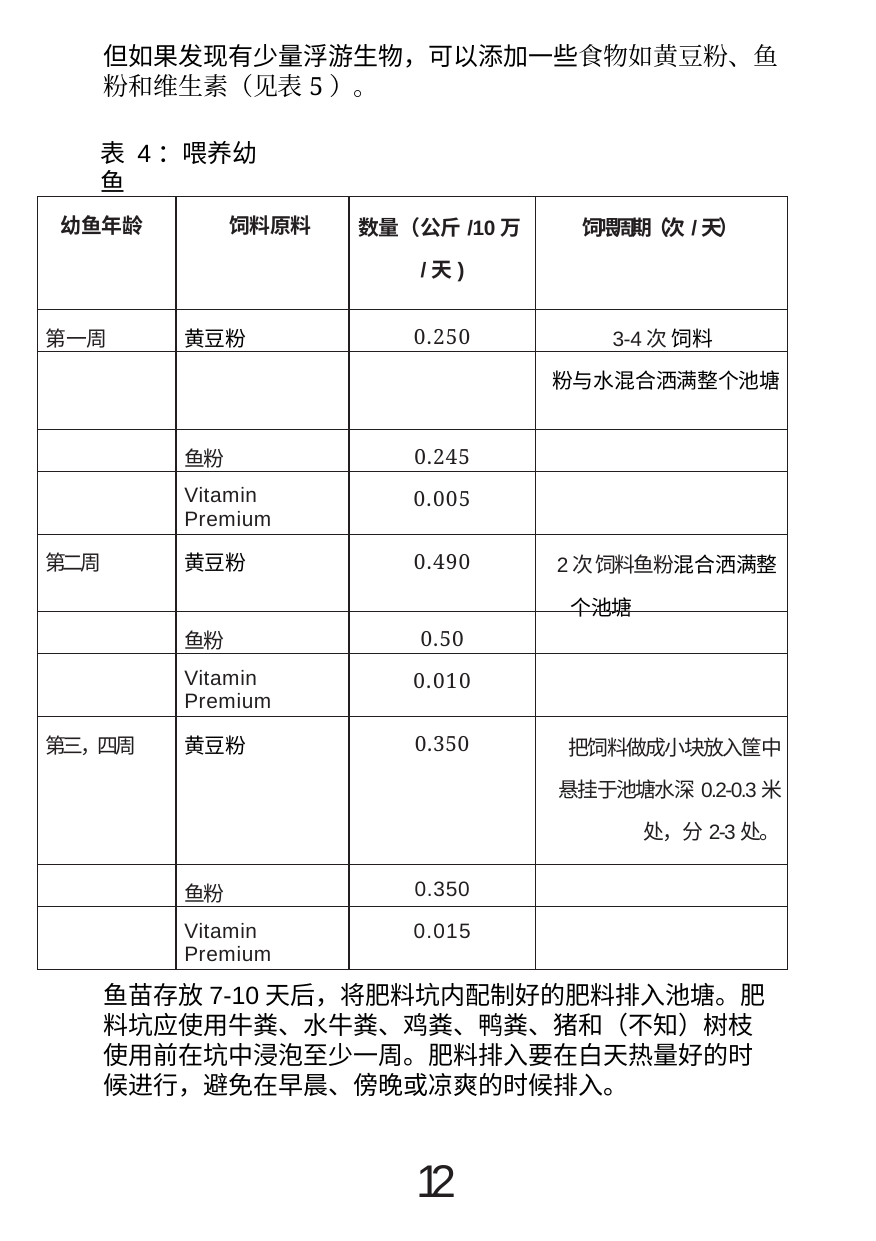

但如果发现有少量浮游生物，可以添加一些食物如黄豆粉、鱼粉和维生素（见表5）。
表 4：喂养幼鱼
| 幼鱼年龄 | 饲料原料 | 数量（公斤/10万/天) | 饲喂周期（次/天） |
| --- | --- | --- | --- |
| 第一周 | 黄豆粉 | 0.250 | 3-4次 饲料 |
|  |  |  | 粉与水混合洒满整个池塘 |
|  | 鱼粉 | 0.245 |  |
|  | Vitamin Premium | 0.005 |  |
| 第二周 | 黄豆粉 | 0.490 | 2次 饲料鱼粉混合洒满整个池塘 |
|  | 鱼粉 | 0.50 |  |
|  | Vitamin Premium | 0.010 |  |
| 第三，四 周 | 黄豆粉 | 0.350 | 把饲料做成小块放入筐中悬挂于池塘水深0.2-0.3米处，分2-3处。 |
|  | 鱼粉 | 0.350 |  |
|  | Vitamin Premium | 0.015 |  |
鱼苗存放7-10天后，将肥料坑内配制好的肥料排入池塘。肥料坑应使用牛粪、水牛粪、鸡粪、鸭粪、猪和（不知）树枝使用前在坑中浸泡至少一周。肥料排入要在白天热量好的时候进行，避免在早晨、傍晚或凉爽的时候排入。
12